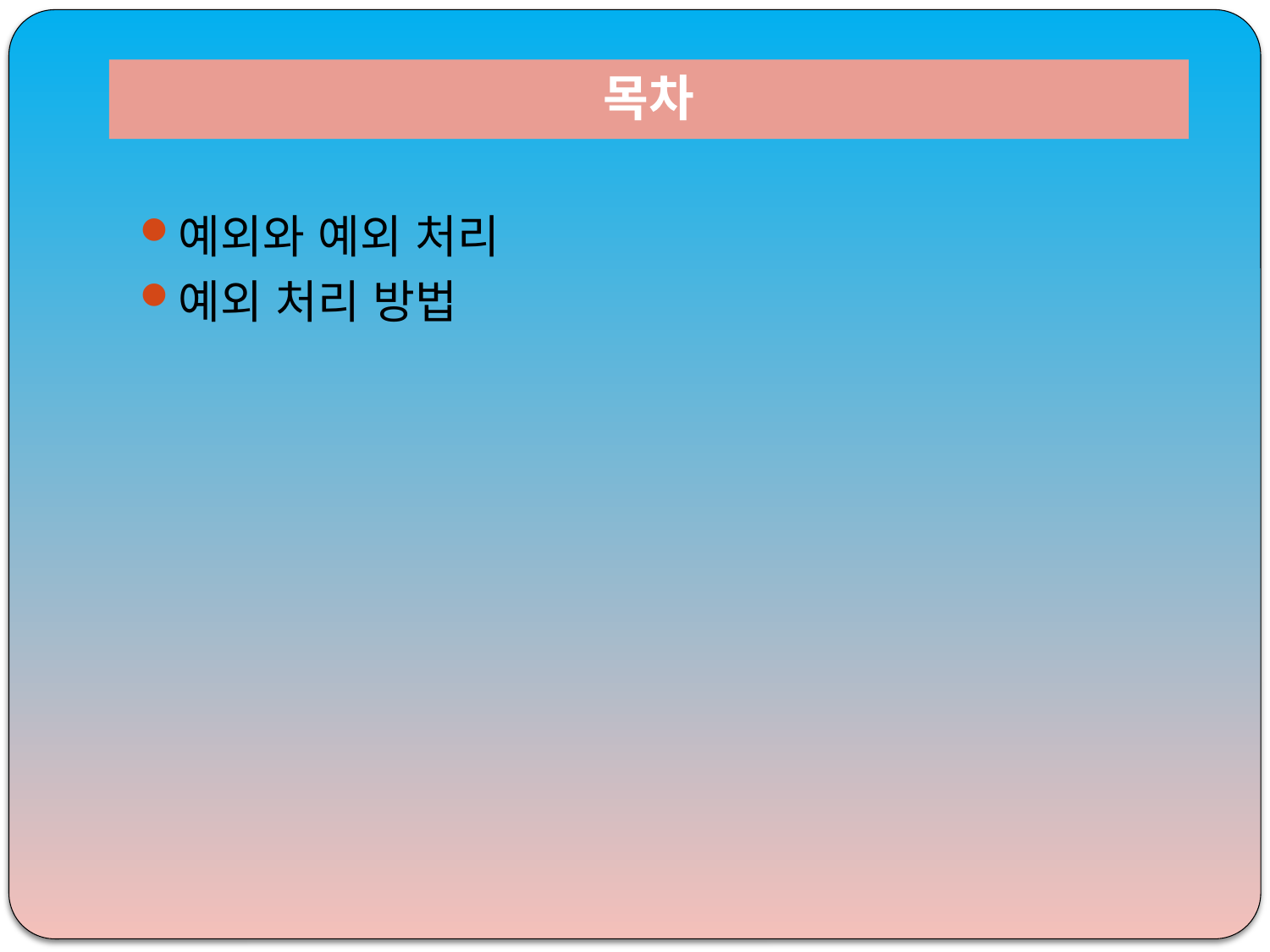

# 목차
예외와 예외 처리
예외 처리 방법